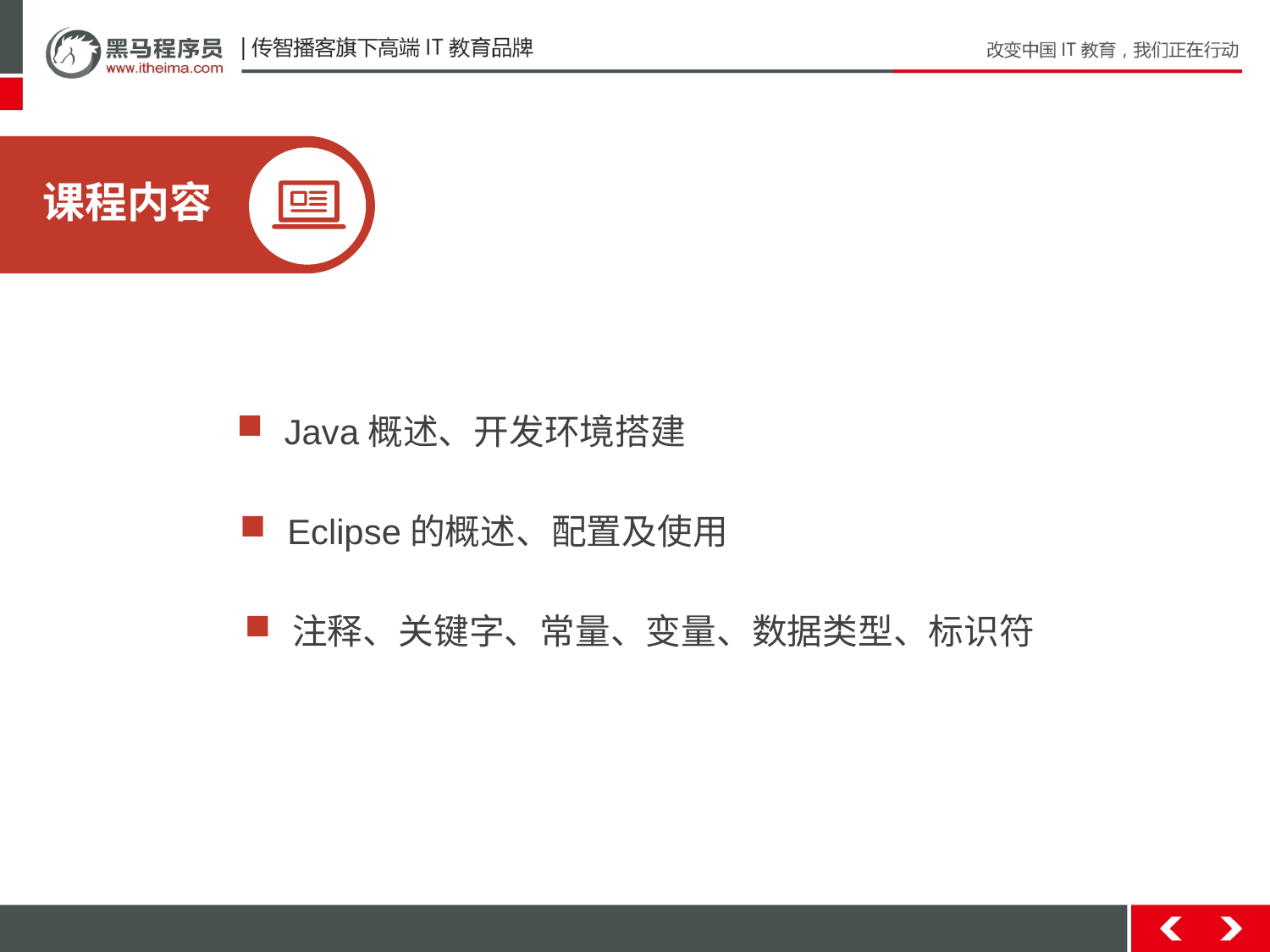

课程内容

Java概述、开发环境搭建

Eclipse的概述、配置及使用
注释、关键字、常量、变量、数据类型、标识符